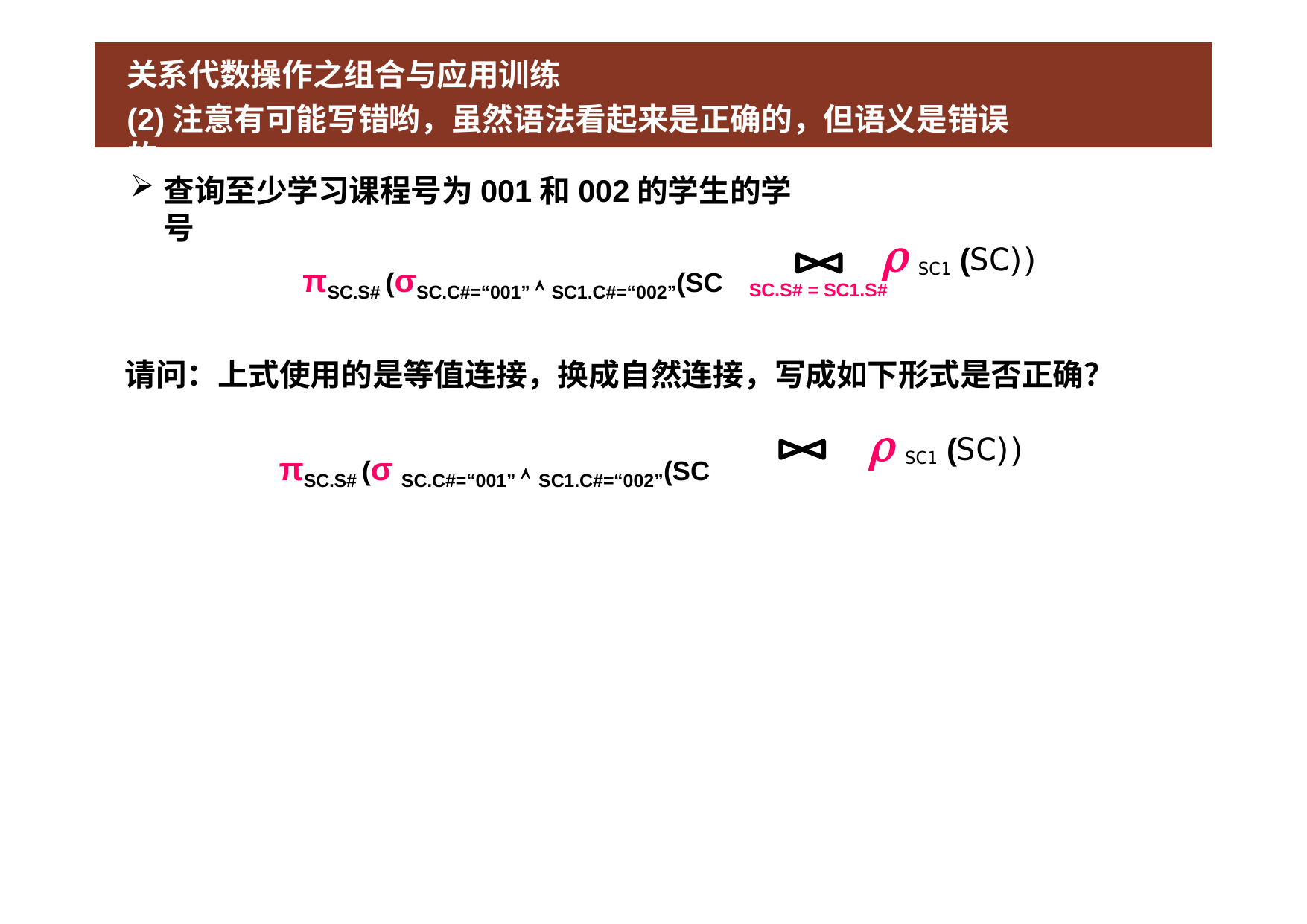

关系代数操作之组合与应用训练
(2)注意有可能写错哟，虽然语法看起来是正确的，但语义是错误的
查询至少学习课程号为001和002的学生的学号
ρ SC1 (SC))
SC.S# = SC1.S#
πSC.S# (σSC.C#=“001” ∧ SC1.C#=“002”(SC

请问：上式使用的是等值连接，换成自然连接，写成如下形式是否正确？
ρ SC1 (SC))
πSC.S# (σ SC.C#=“001” ∧ SC1.C#=“002”(SC